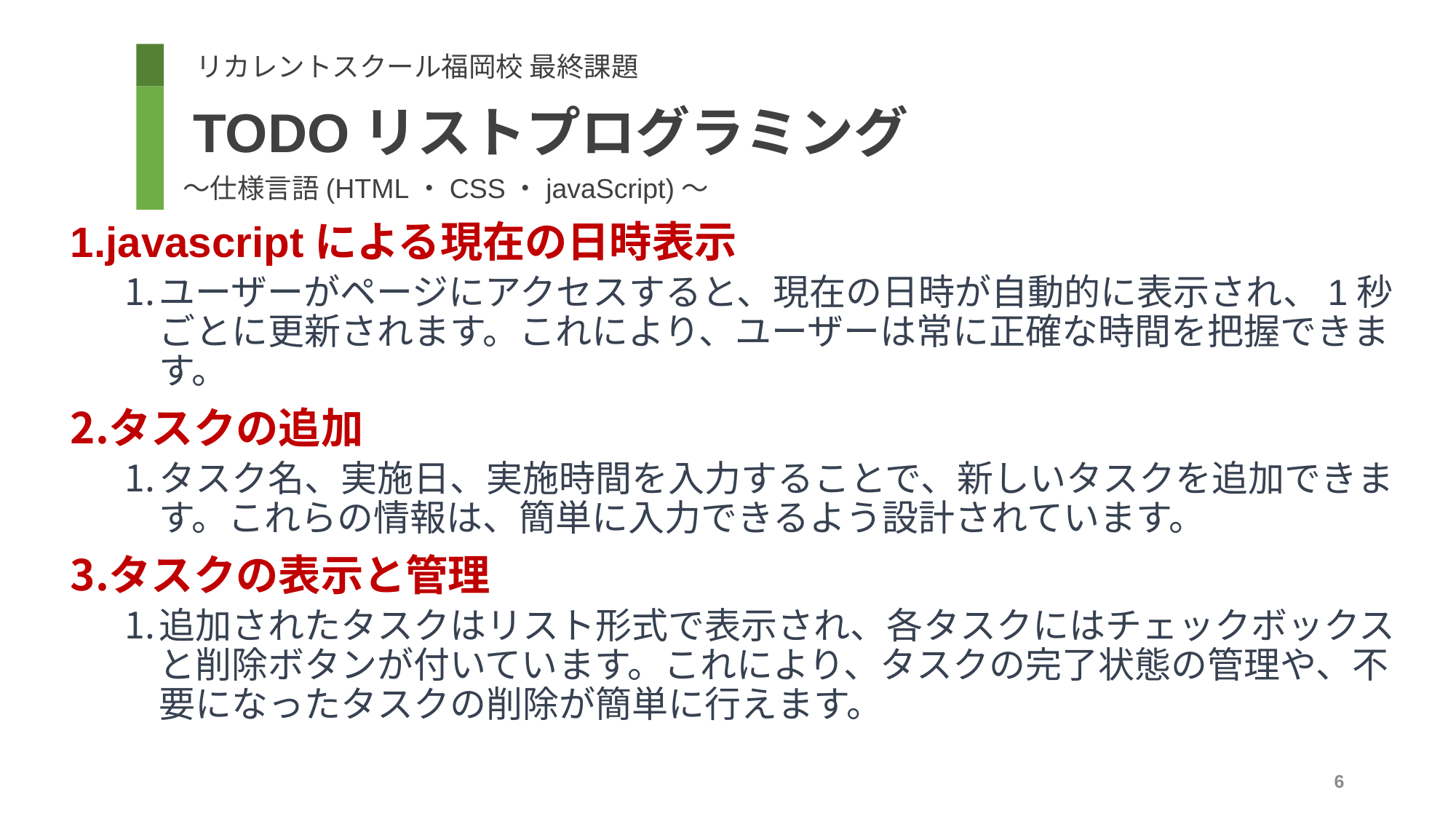

リカレントスクール福岡校 最終課題

TODOリストプログラミング
〜仕様言語(HTML・CSS・javaScript)〜
javascriptによる現在の日時表示
ユーザーがページにアクセスすると、現在の日時が自動的に表示され、1秒ごとに更新されます。これにより、ユーザーは常に正確な時間を把握できます。
タスクの追加
タスク名、実施日、実施時間を入力することで、新しいタスクを追加できます。これらの情報は、簡単に入力できるよう設計されています。
タスクの表示と管理
追加されたタスクはリスト形式で表示され、各タスクにはチェックボックスと削除ボタンが付いています。これにより、タスクの完了状態の管理や、不要になったタスクの削除が簡単に行えます。

6